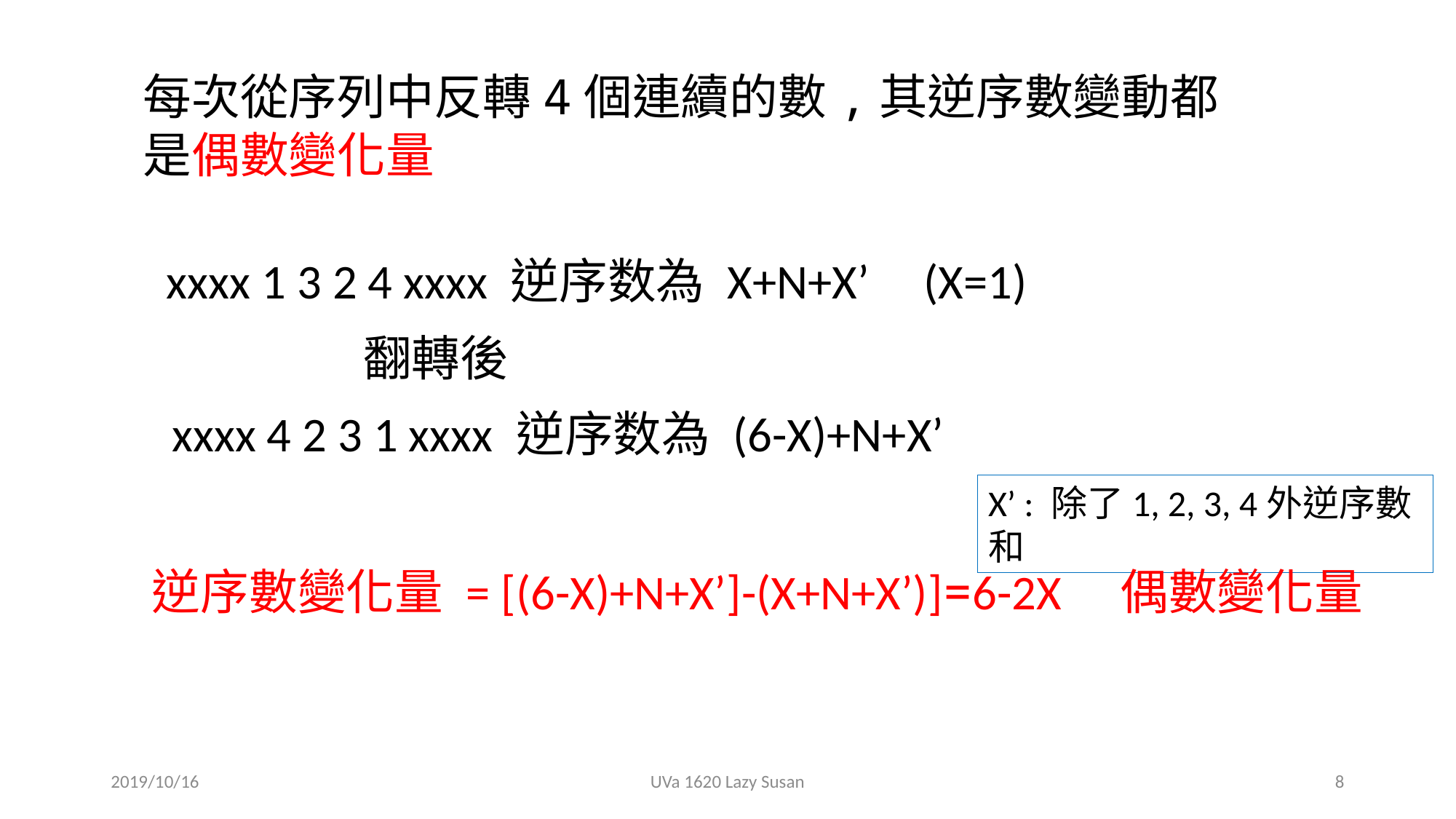

每次從序列中反轉4個連續的數,其逆序數變動都是偶數變化量
xxxx 1 3 2 4 xxxx 逆序数為 X+N+X’     (X=1)
翻轉後
xxxx 4 2 3 1 xxxx 逆序数為 (6-X)+N+X’
X’ : 除了1, 2, 3, 4外逆序數和
逆序數變化量 = [(6-X)+N+X’]-(X+N+X’)]=6-2X
偶數變化量
2019/10/16
UVa 1620 Lazy Susan
8